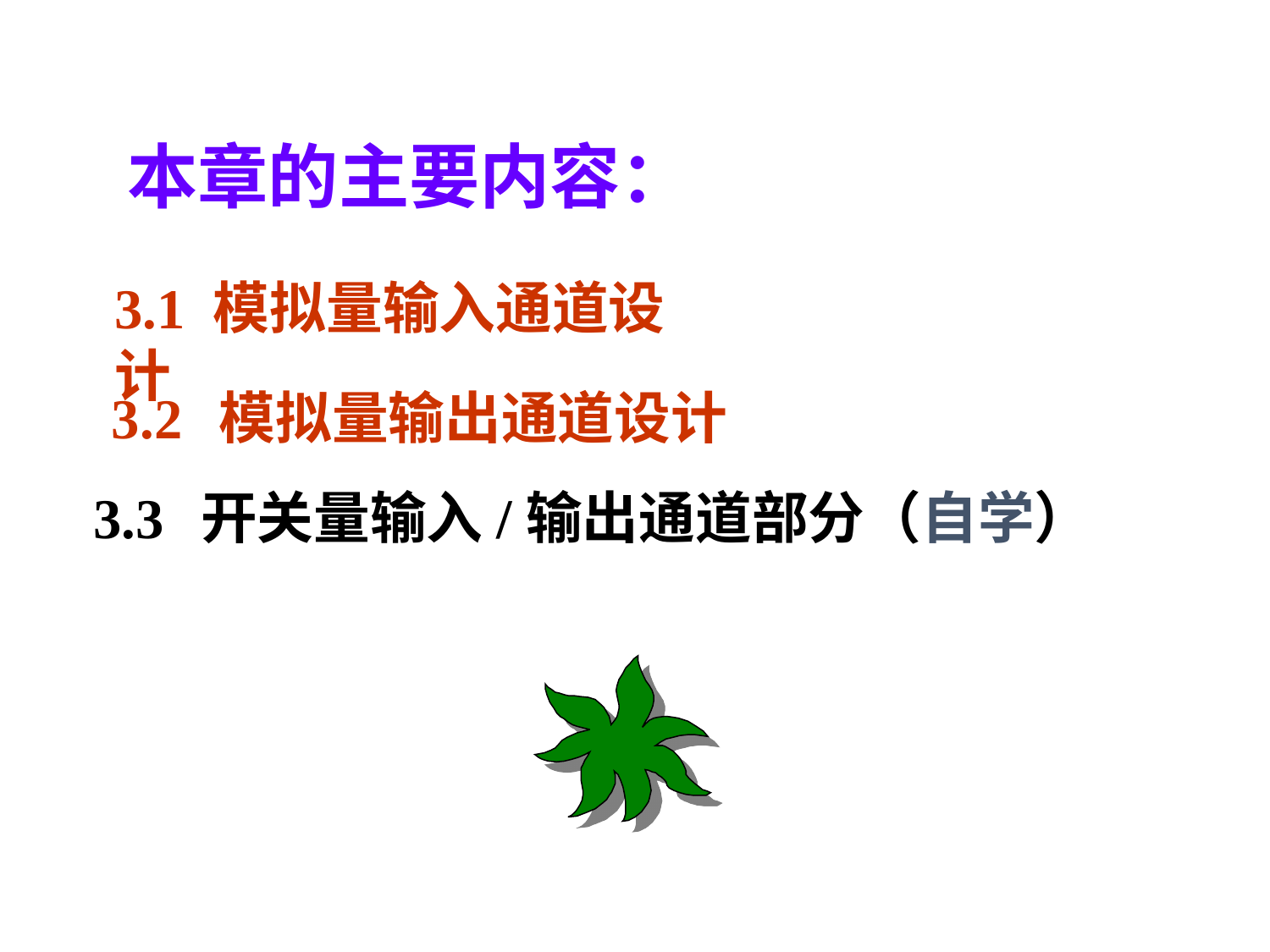

本章的主要内容：
3.1 模拟量输入通道设计
 3.2  模拟量输出通道设计
 3.3  开关量输入/输出通道部分（自学）